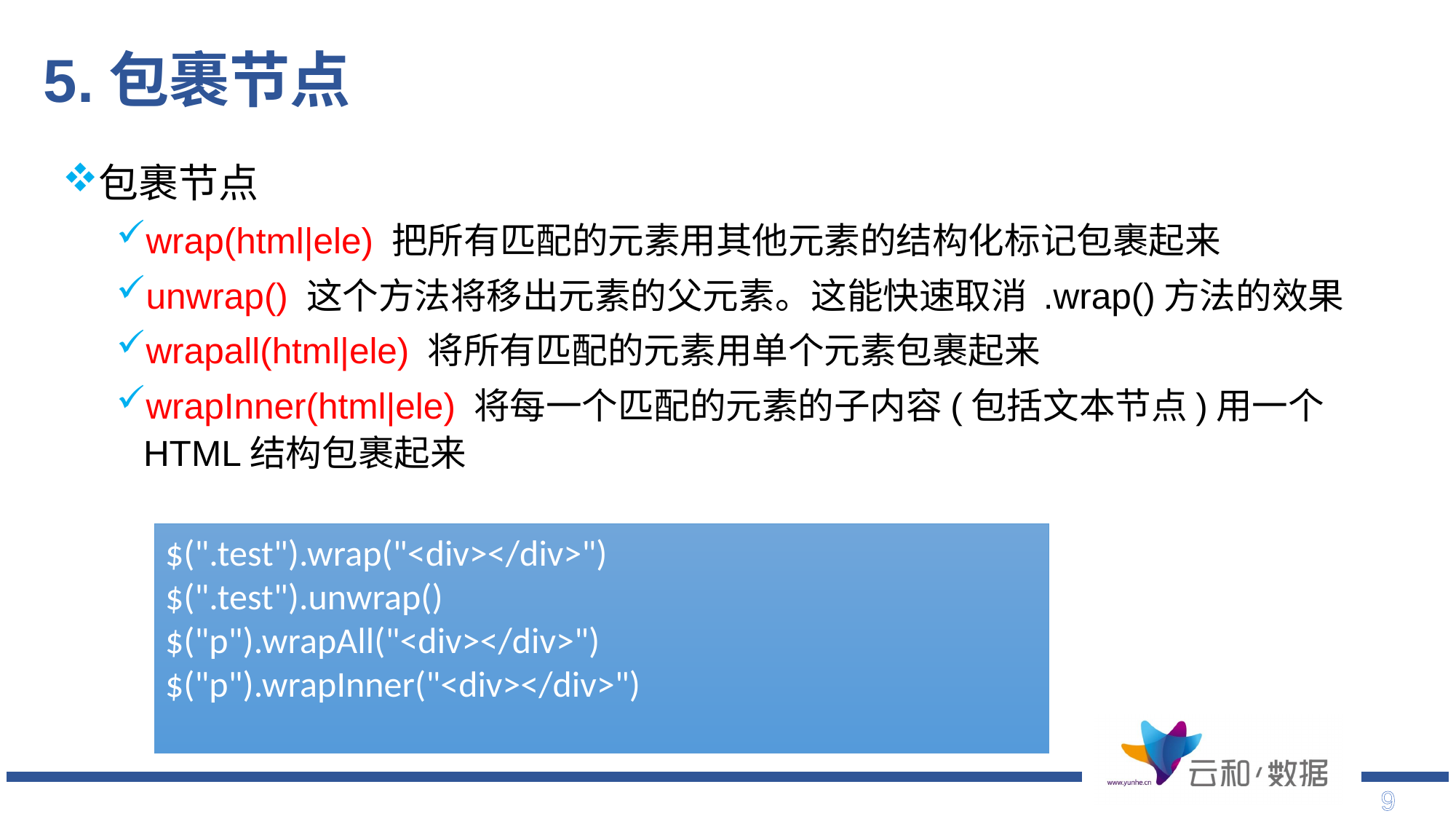

# 5.包裹节点
包裹节点
wrap(html|ele) 把所有匹配的元素用其他元素的结构化标记包裹起来
unwrap() 这个方法将移出元素的父元素。这能快速取消 .wrap()方法的效果
wrapall(html|ele) 将所有匹配的元素用单个元素包裹起来
wrapInner(html|ele) 将每一个匹配的元素的子内容(包括文本节点)用一个HTML结构包裹起来
$(".test").wrap("<div></div>")
$(".test").unwrap()
$("p").wrapAll("<div></div>")
$("p").wrapInner("<div></div>")